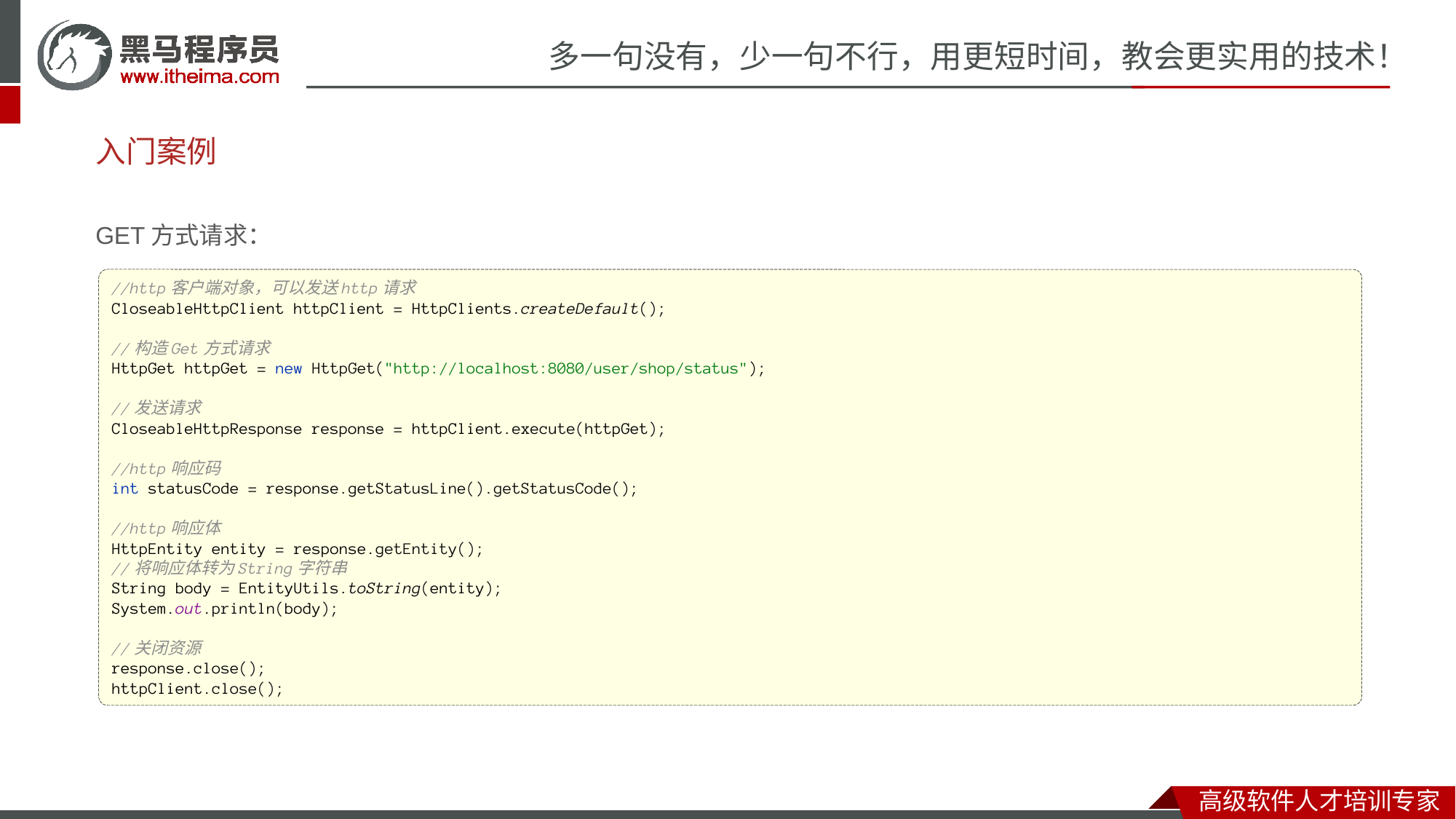

# 入门案例
GET方式请求：
//http客户端对象，可以发送http请求
CloseableHttpClient httpClient = HttpClients.createDefault();
//构造Get方式请求
HttpGet httpGet = new HttpGet("http://localhost:8080/user/shop/status");
//发送请求
CloseableHttpResponse response = httpClient.execute(httpGet);
//http响应码
int statusCode = response.getStatusLine().getStatusCode();
//http响应体
HttpEntity entity = response.getEntity();
//将响应体转为String字符串
String body = EntityUtils.toString(entity);
System.out.println(body);
//关闭资源
response.close();
httpClient.close();